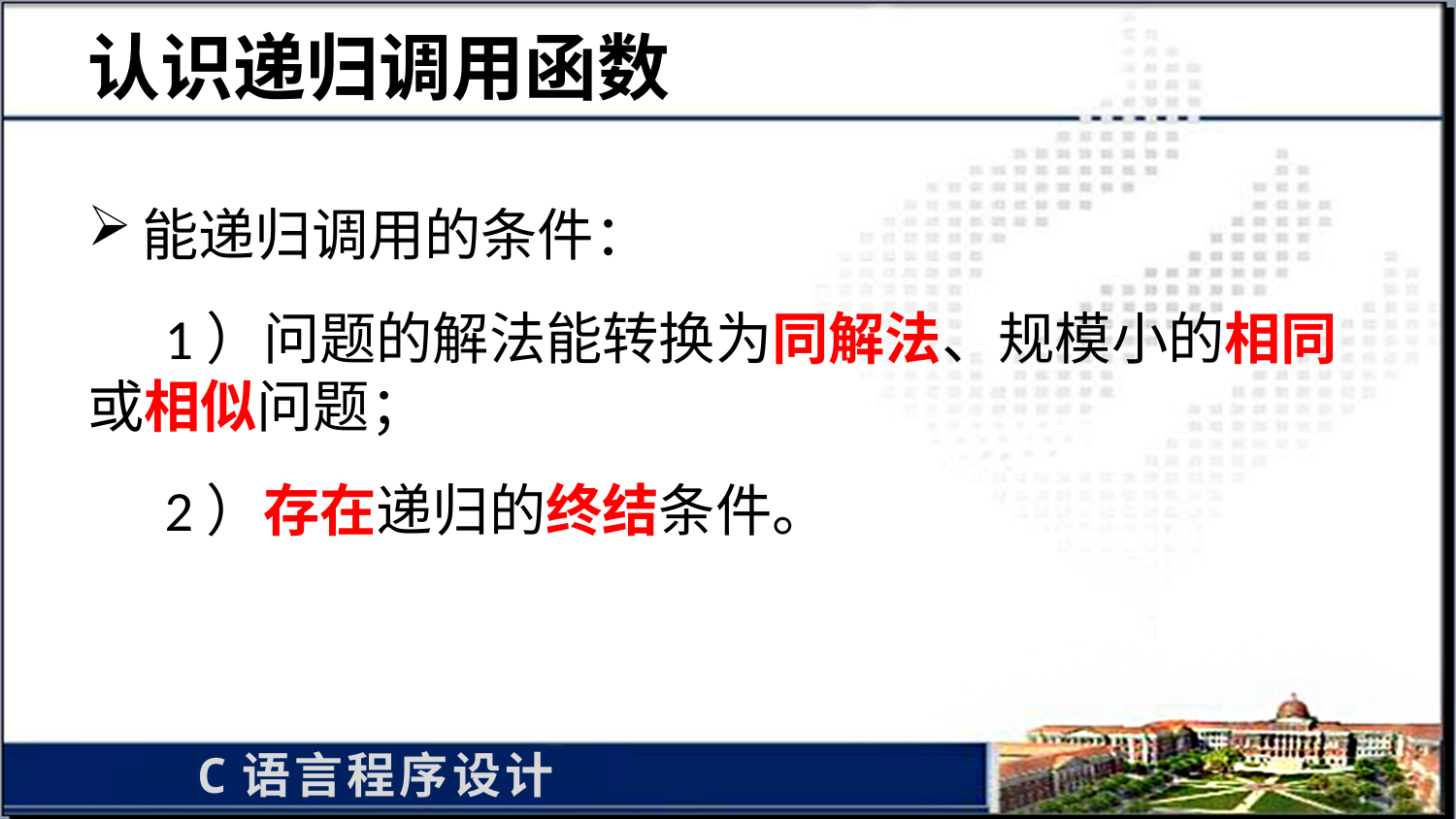

# 认识递归调用函数
能递归调用的条件：
      1）问题的解法能转换为同解法、规模小的相同或相似问题；
      2）存在递归的终结条件。